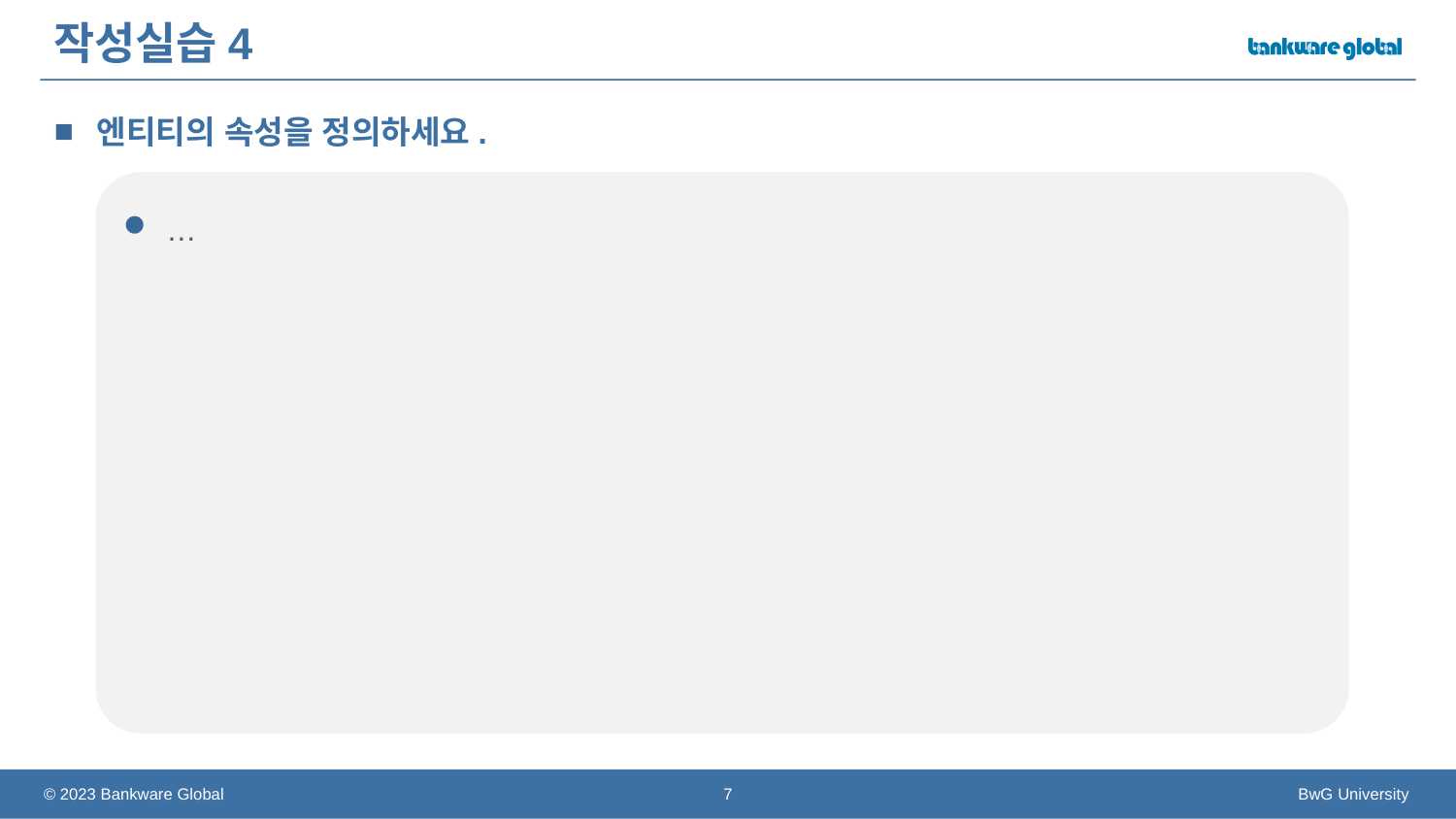

# 작성실습4
엔티티의 속성을 정의하세요.
…
7